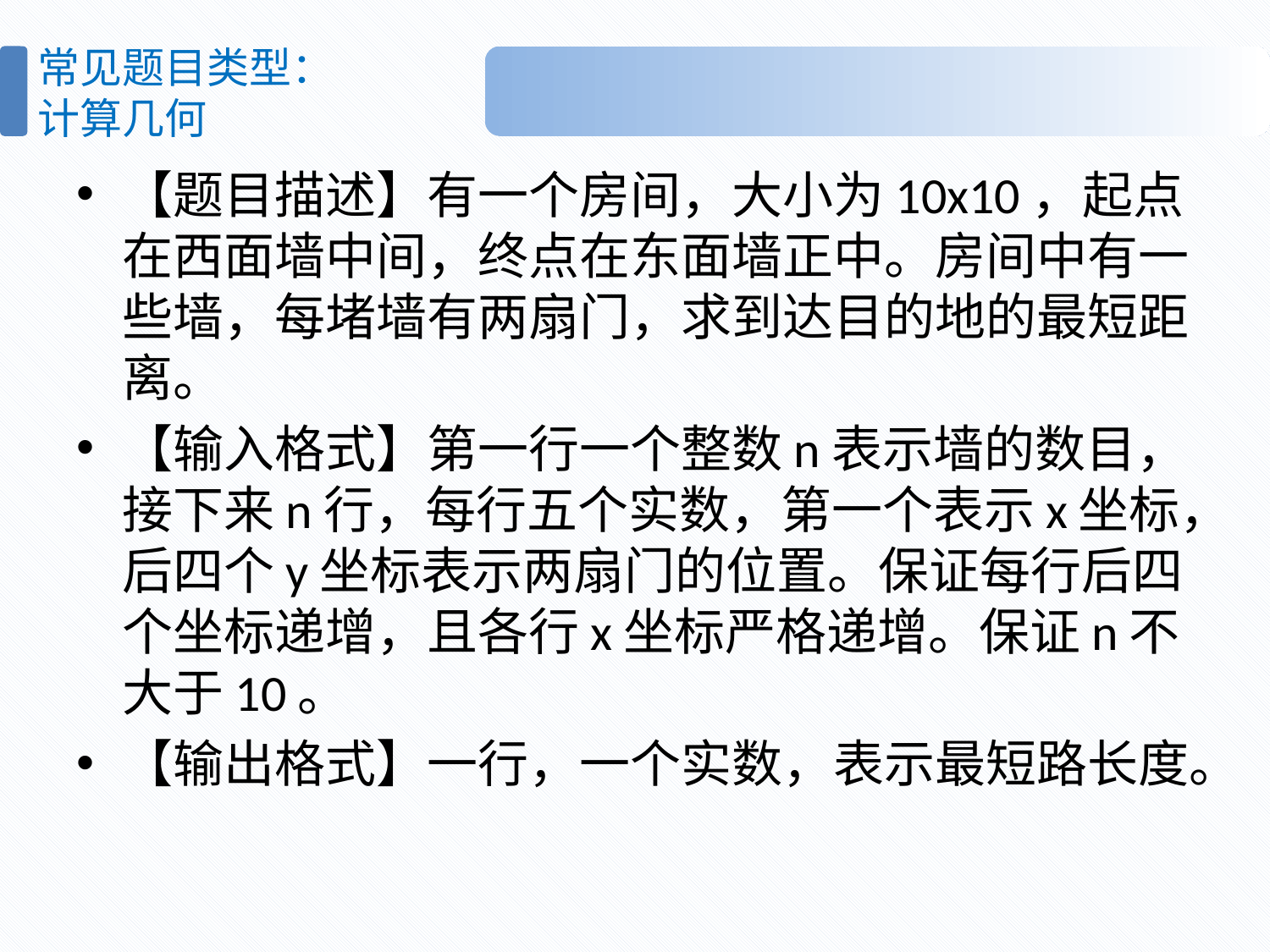

# 常见题目类型： 计算几何
【题目描述】有一个房间，大小为10x10，起点在西面墙中间，终点在东面墙正中。房间中有一些墙，每堵墙有两扇门，求到达目的地的最短距离。
【输入格式】第一行一个整数n表示墙的数目，接下来n行，每行五个实数，第一个表示x坐标，后四个y坐标表示两扇门的位置。保证每行后四个坐标递增，且各行x坐标严格递增。保证n不大于10。
【输出格式】一行，一个实数，表示最短路长度。